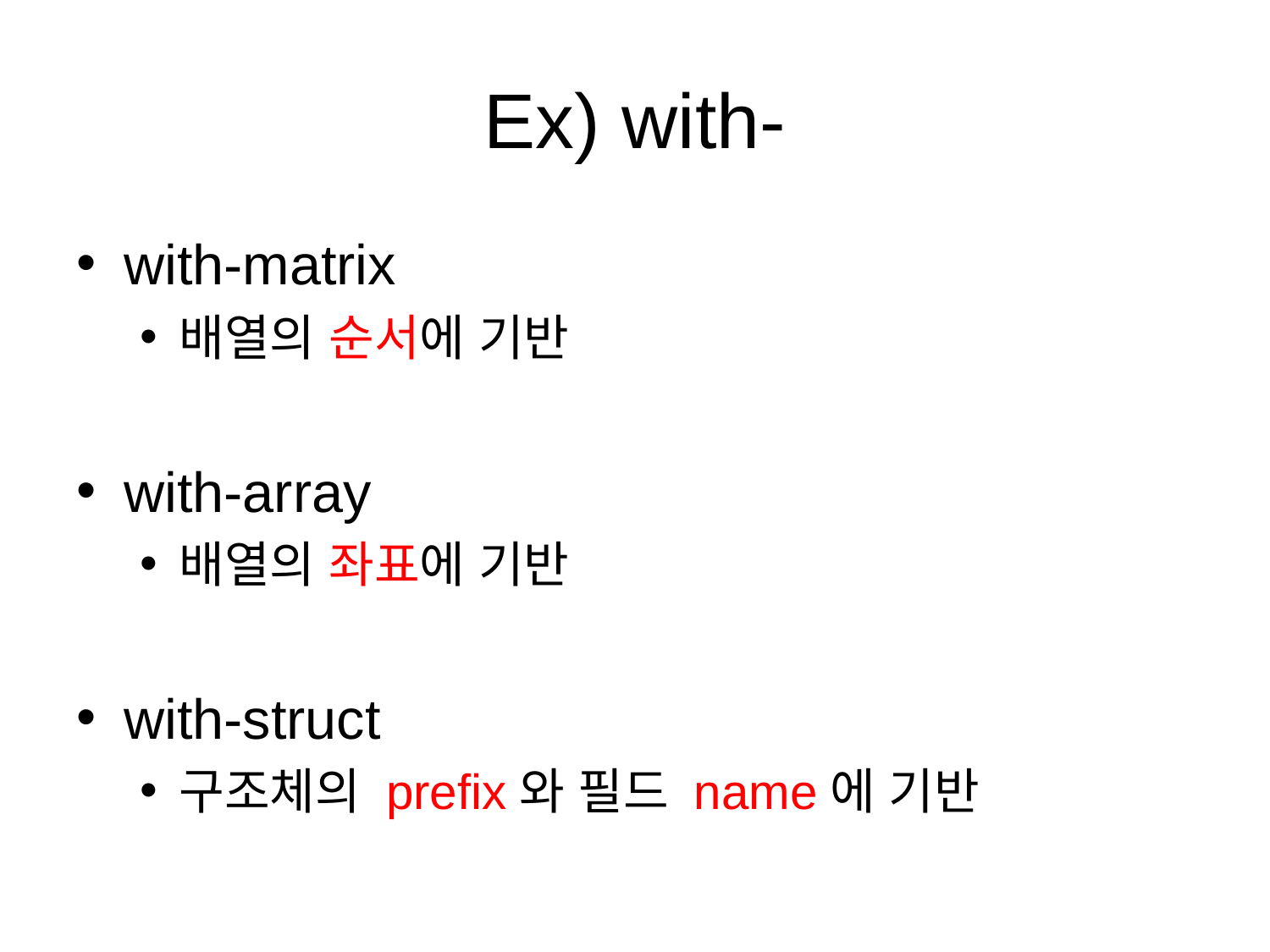

# Ex) with-
with-matrix
배열의 순서에 기반

with-array
배열의 좌표에 기반

with-struct
구조체의 prefix와 필드 name에 기반